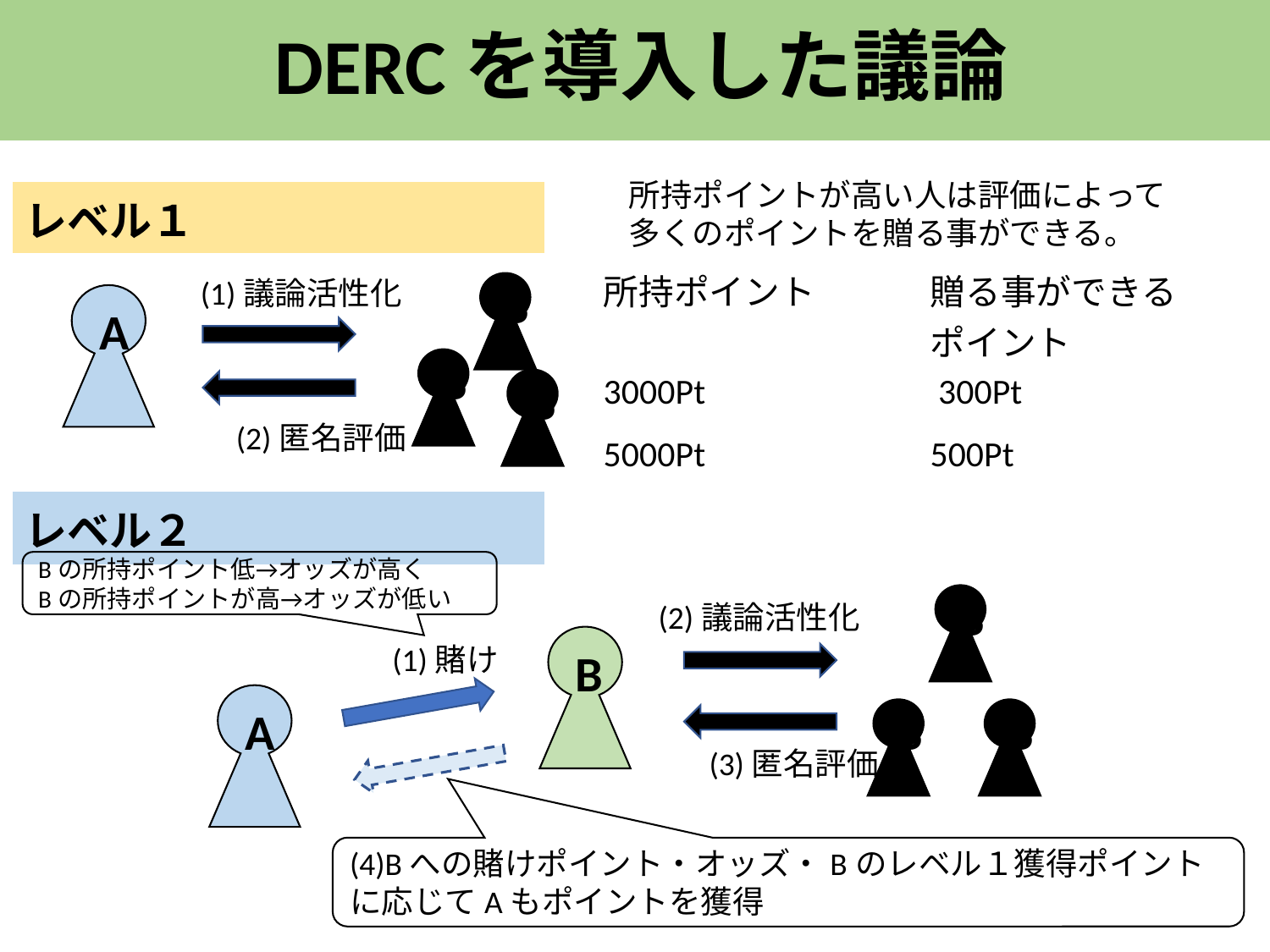

DERCを導入した議論
所持ポイントが高い人は評価によって多くのポイントを贈る事ができる。
| レベル１ |
| --- |
|  |
| レベル２ |
|  |
| 所持ポイント | 贈る事ができる ポイント |
| --- | --- |
| 3000Pt | 300Pt |
| 5000Pt | 500Pt |
(1)議論活性化

A

(2)匿名評価

B

B

B

Bの所持ポイント低→オッズが高く
Bの所持ポイントが高→オッズが低い

B
(2)議論活性化

B
(1)賭け

A

B

B

(3)匿名評価

(4)Bへの賭けポイント・オッズ・Bのレベル１獲得ポイントに応じてAもポイントを獲得